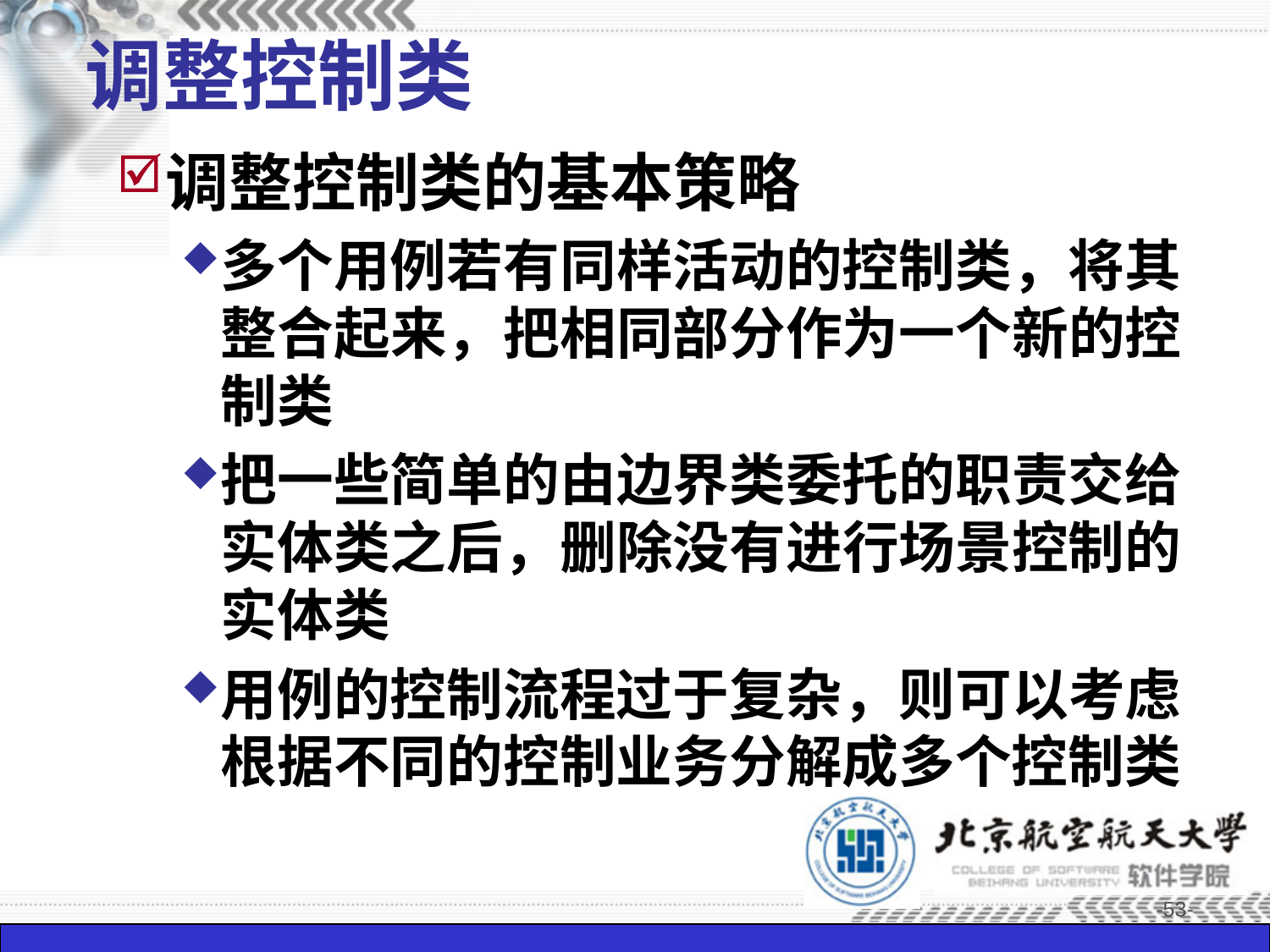

# 调整控制类
调整控制类的基本策略
多个用例若有同样活动的控制类，将其整合起来，把相同部分作为一个新的控制类
把一些简单的由边界类委托的职责交给实体类之后，删除没有进行场景控制的实体类
用例的控制流程过于复杂，则可以考虑根据不同的控制业务分解成多个控制类
-53-